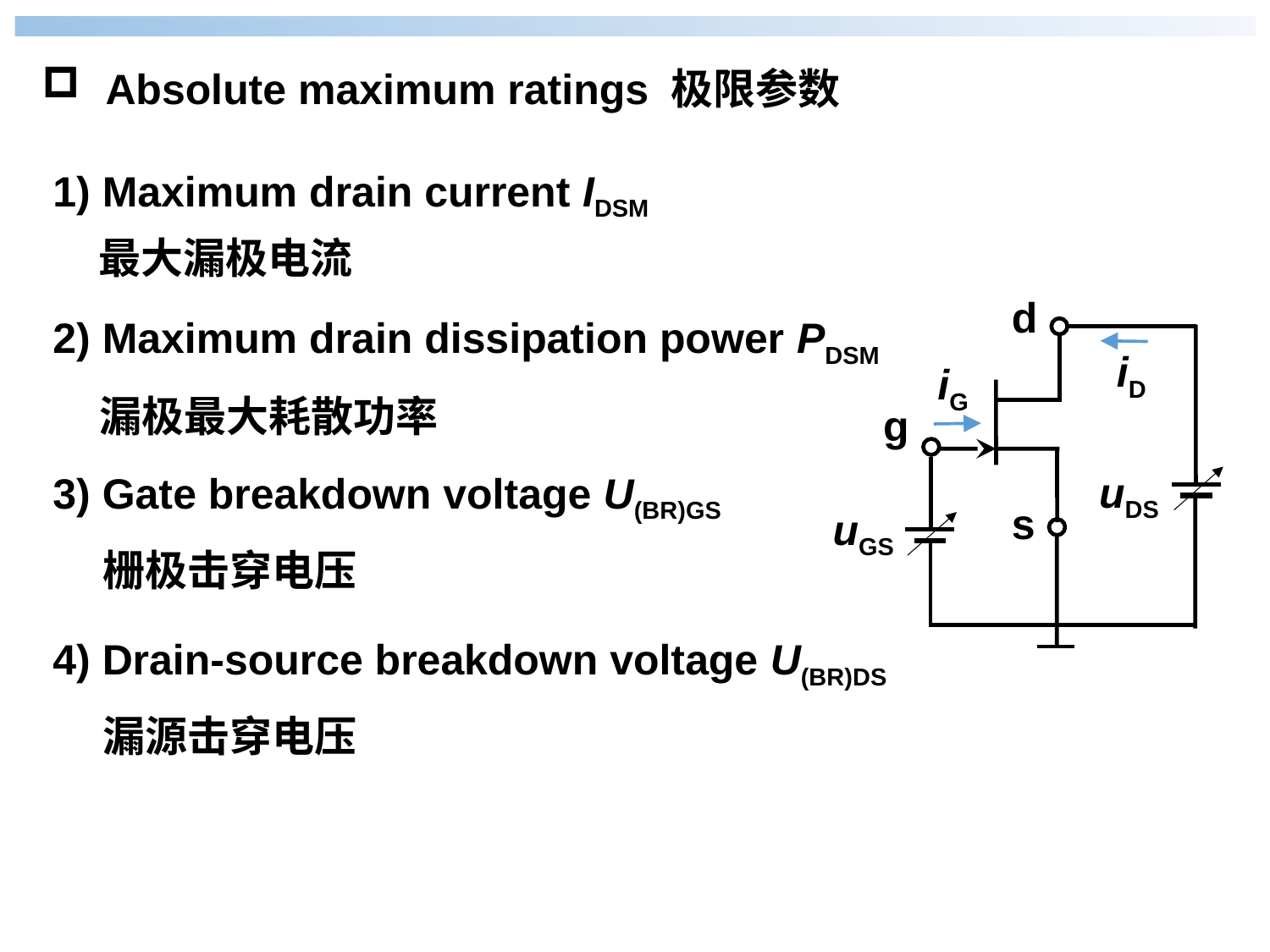

Absolute maximum ratings 极限参数
1) Maximum drain current IDSM
最大漏极电流
d

g
s

uDS
uGS
iD
iG
2) Maximum drain dissipation power PDSM
漏极最大耗散功率
3) Gate breakdown voltage U(BR)GS
栅极击穿电压
4) Drain-source breakdown voltage U(BR)DS
漏源击穿电压